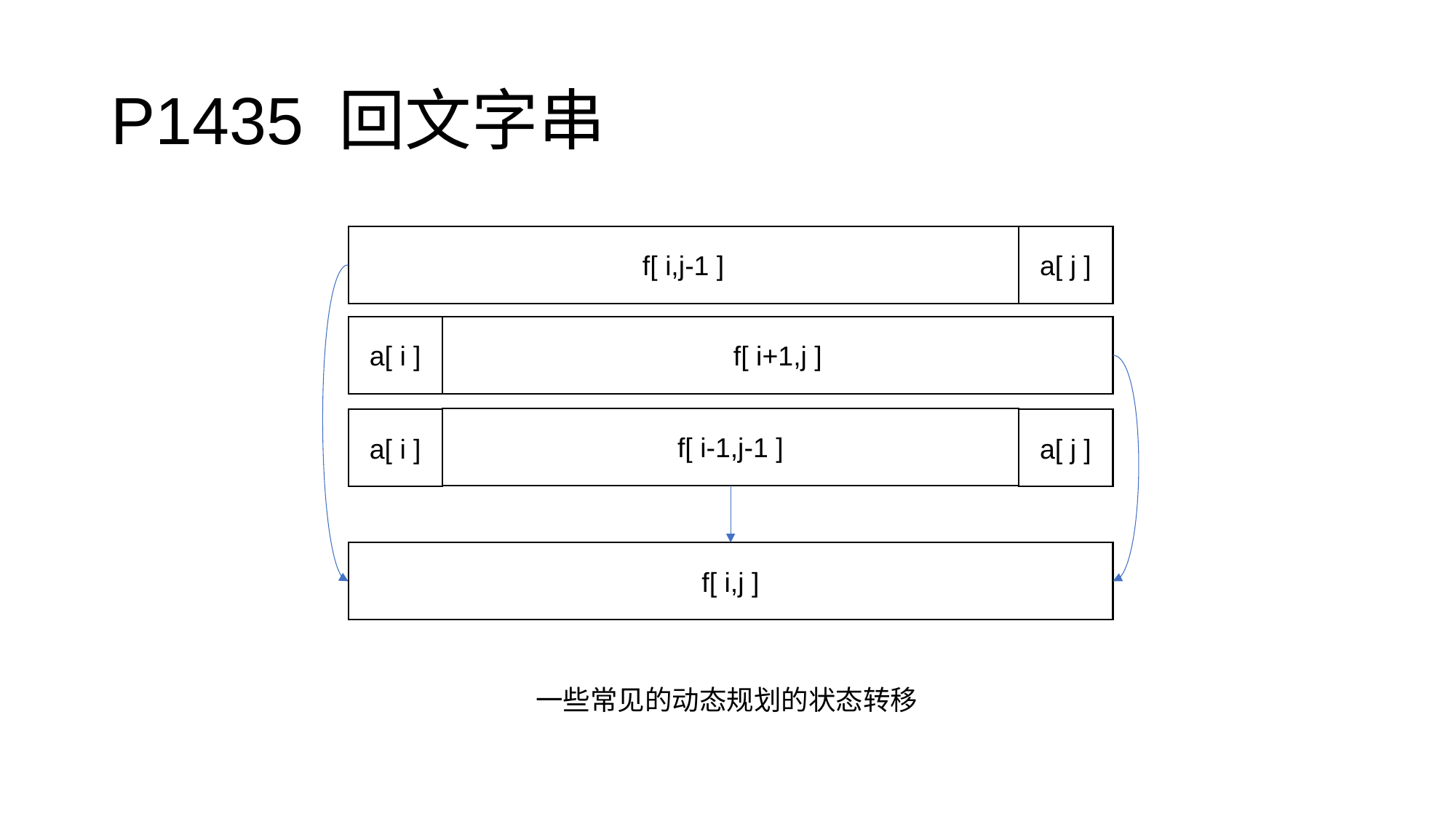

# P1435 回文字串
f[ i,j-1 ]
a[ j ]
a[ i ]
f[ i+1,j ]
f[ i-1,j-1 ]
a[ i ]
a[ j ]
f[ i,j ]
一些常见的动态规划的状态转移